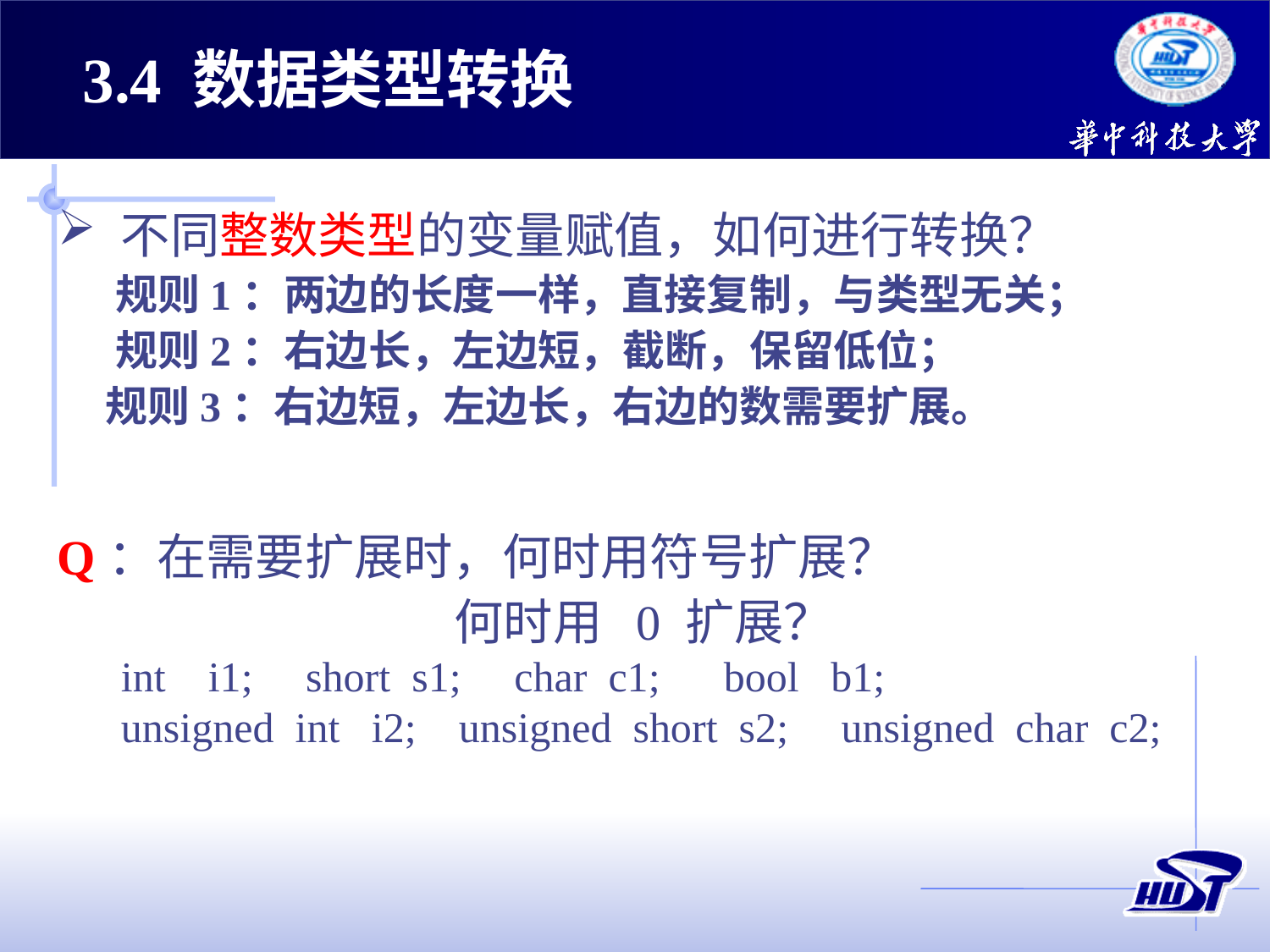

3.4 数据类型转换
不同整数类型的变量赋值，如何进行转换？
     规则1：两边的长度一样，直接复制，与类型无关；
     规则2：右边长，左边短，截断，保留低位；
     规则3：右边短，左边长，右边的数需要扩展。
Q：在需要扩展时，何时用符号扩展？
                                   何时用  0 扩展？
      int    i1;     short  s1;     char  c1;      bool   b1;
      unsigned  int   i2;    unsigned  short  s2;     unsigned  char  c2;